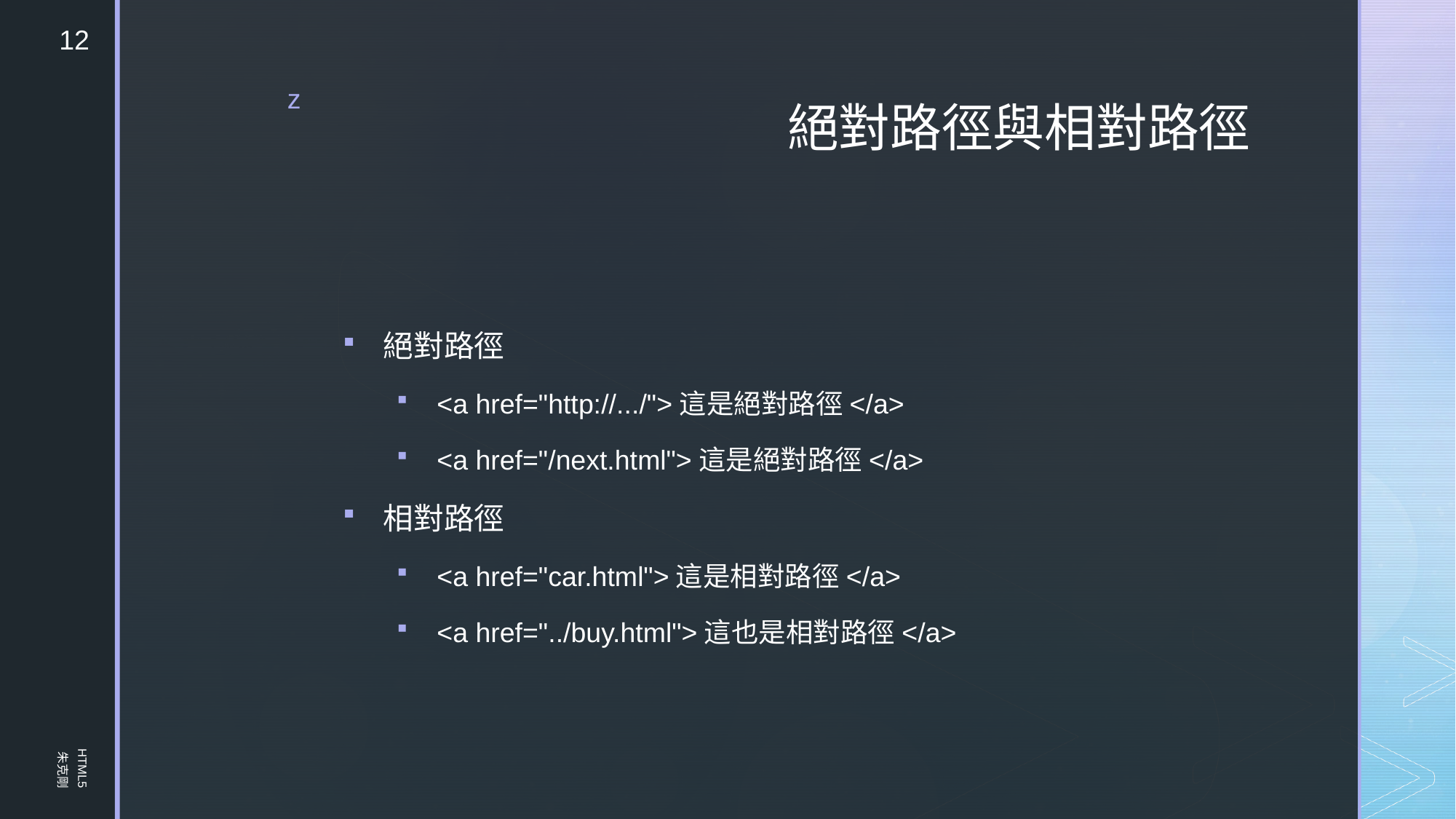

12
# 絕對路徑與相對路徑
絕對路徑
<a href="http://.../">這是絕對路徑</a>
<a href="/next.html">這是絕對路徑</a>
相對路徑
<a href="car.html">這是相對路徑</a>
<a href="../buy.html">這也是相對路徑</a>
HTML5
朱克剛